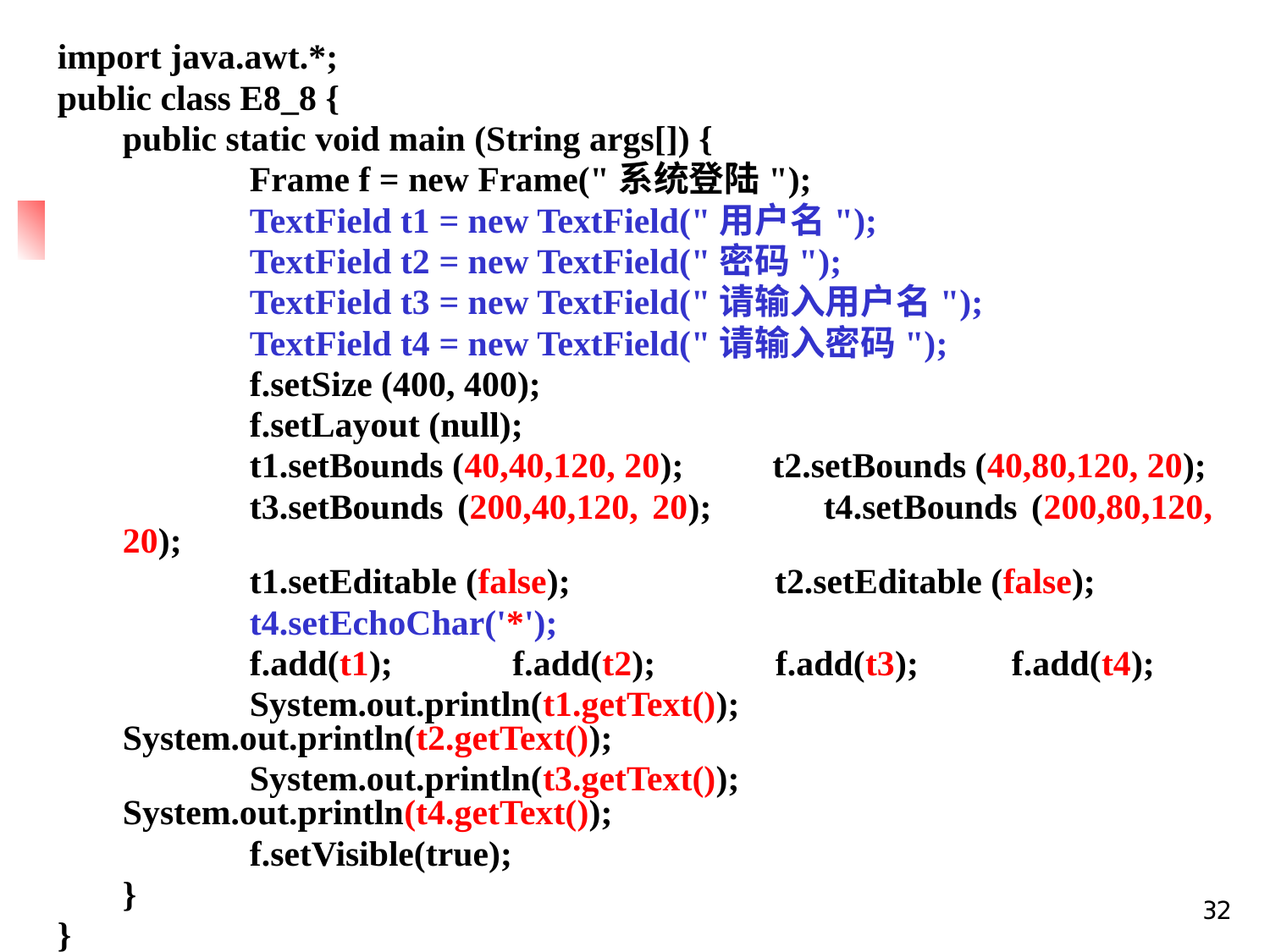

import java.awt.*;
public class E8_8 {
	public static void main (String args[]) {
		Frame f = new Frame("系统登陆");
		TextField t1 = new TextField("用户名");
		TextField t2 = new TextField("密码");
		TextField t3 = new TextField("请输入用户名");
		TextField t4 = new TextField("请输入密码");
		f.setSize (400, 400);
		f.setLayout (null);
		t1.setBounds (40,40,120, 20);          t2.setBounds (40,80,120, 20);
		t3.setBounds (200,40,120, 20);        t4.setBounds (200,80,120, 20);
		t1.setEditable (false);                       t2.setEditable (false);
		t4.setEchoChar('*');
		f.add(t1);	 f.add(t2);	  f.add(t3);	f.add(t4);
		System.out.println(t1.getText());    System.out.println(t2.getText());
		System.out.println(t3.getText());    System.out.println(t4.getText());
		f.setVisible(true);
	}
}
32